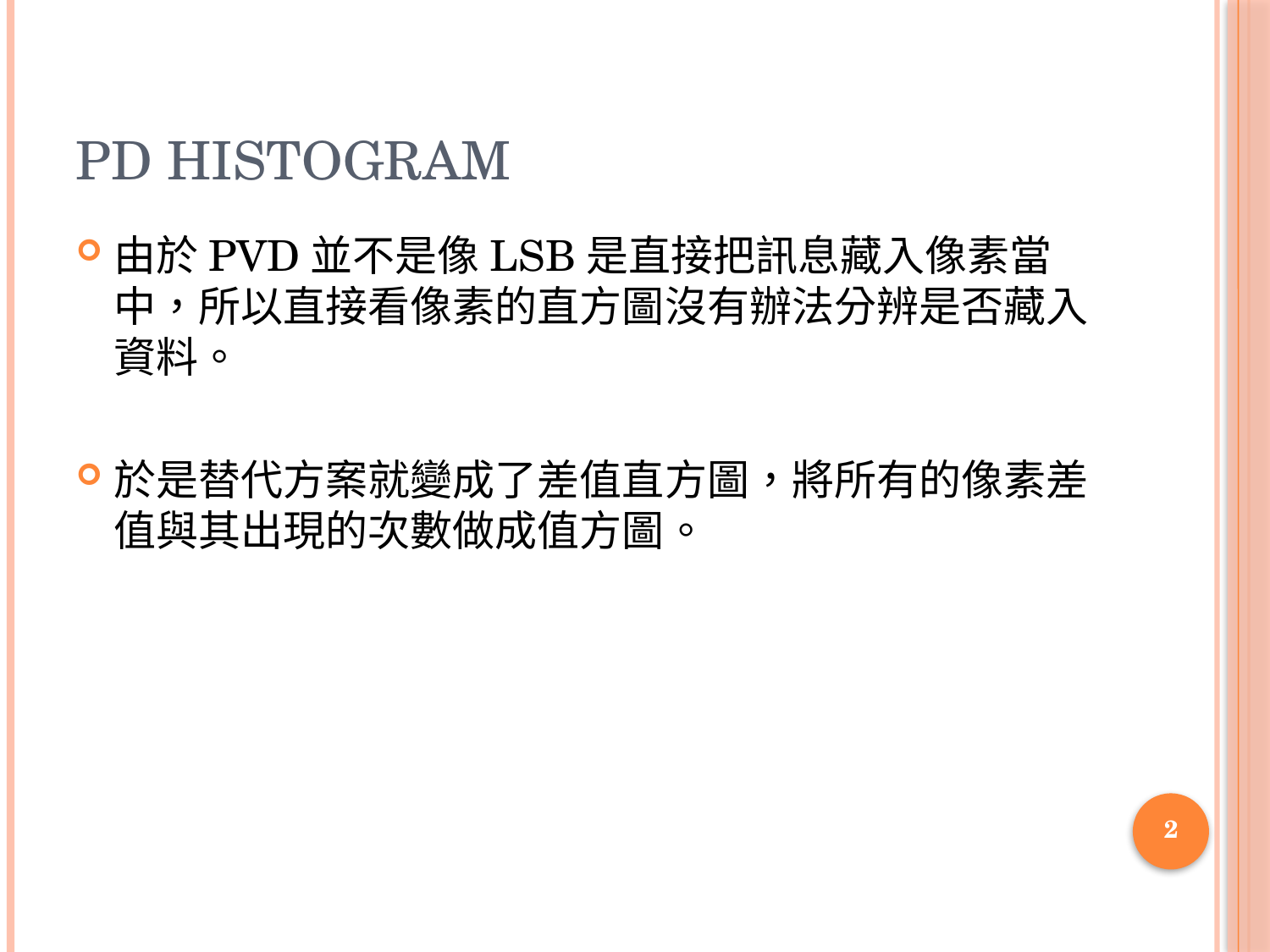

# PD histogram
由於PVD並不是像LSB是直接把訊息藏入像素當中，所以直接看像素的直方圖沒有辦法分辨是否藏入資料。

於是替代方案就變成了差值直方圖，將所有的像素差值與其出現的次數做成值方圖。

2